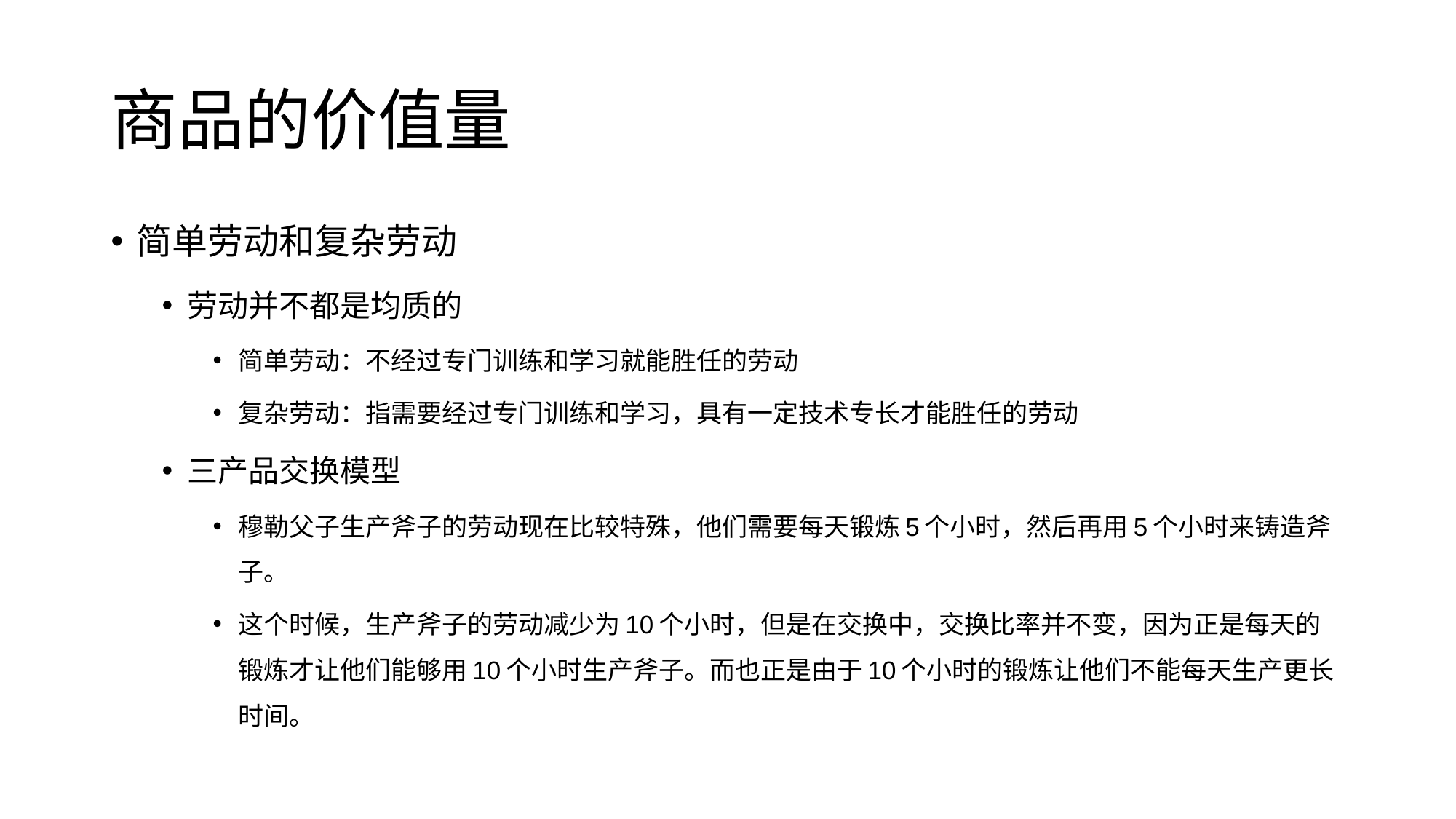

# 商品的价值量
简单劳动和复杂劳动
劳动并不都是均质的
简单劳动：不经过专门训练和学习就能胜任的劳动
复杂劳动：指需要经过专门训练和学习，具有一定技术专长才能胜任的劳动
三产品交换模型
穆勒父子生产斧子的劳动现在比较特殊，他们需要每天锻炼5个小时，然后再用5个小时来铸造斧子。
这个时候，生产斧子的劳动减少为10个小时，但是在交换中，交换比率并不变，因为正是每天的锻炼才让他们能够用10个小时生产斧子。而也正是由于10个小时的锻炼让他们不能每天生产更长时间。